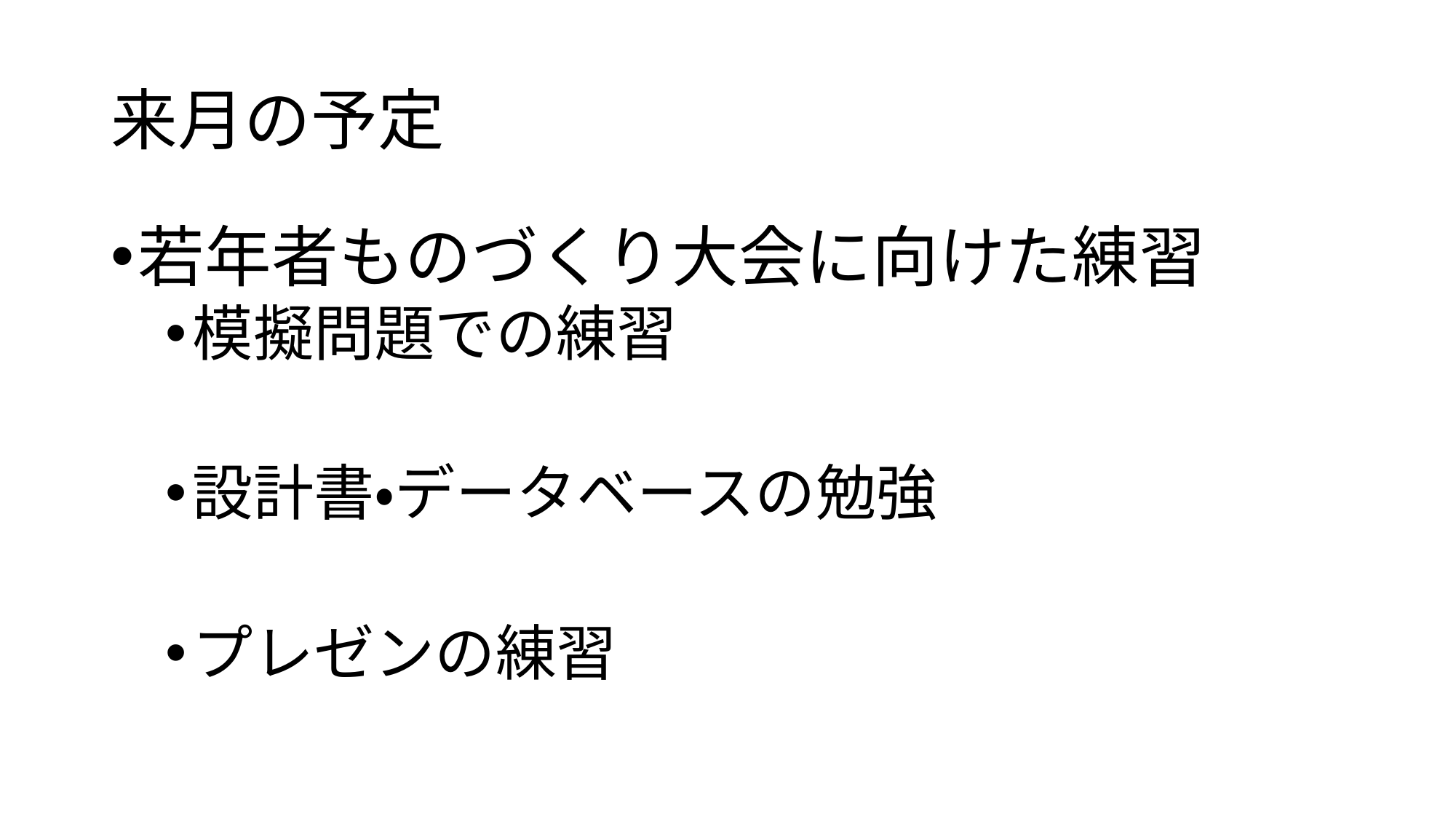

# 来月の予定
若年者ものづくり大会に向けた練習
模擬問題での練習

設計書・データベースの勉強

プレゼンの練習